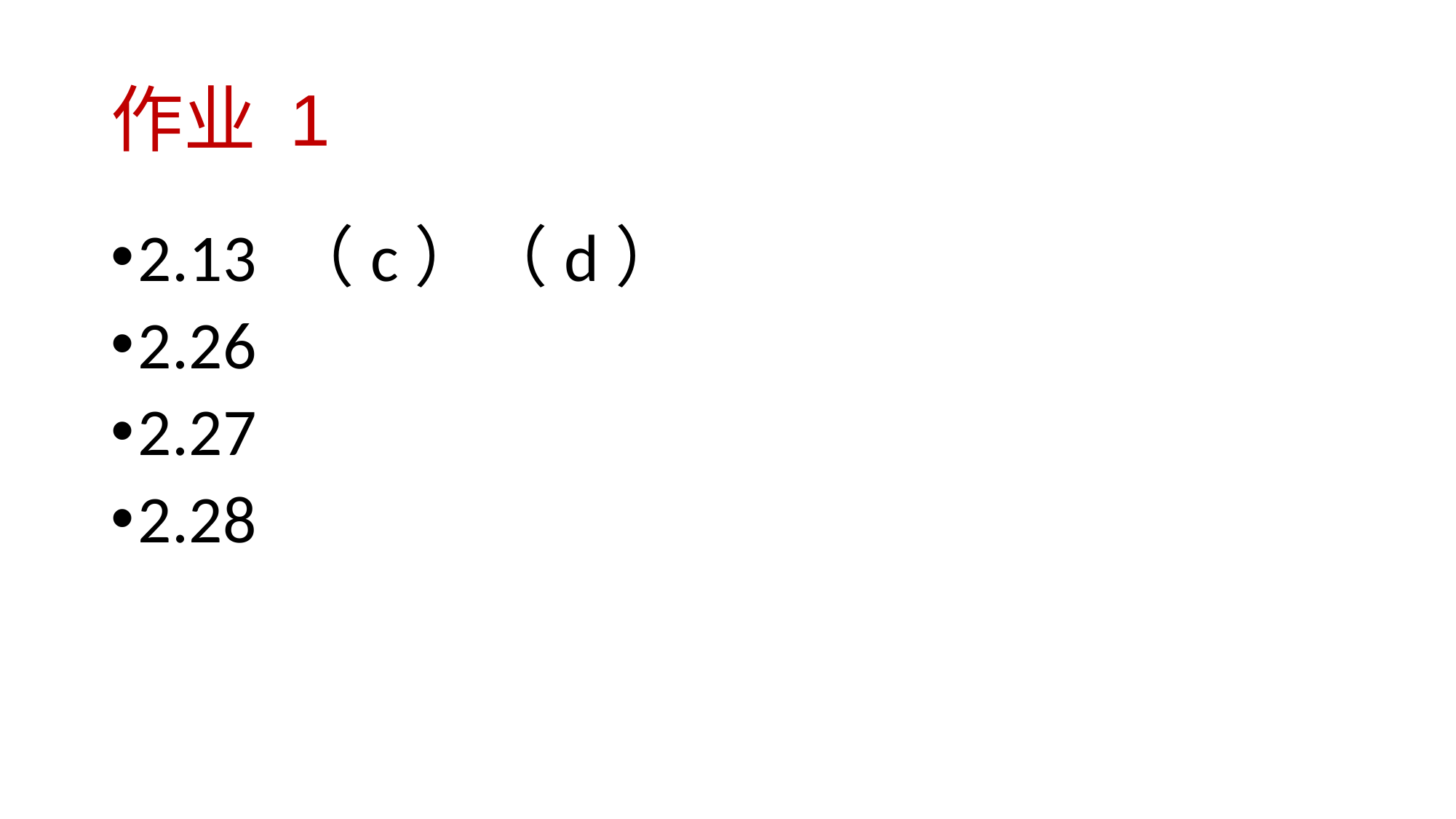

# 作业 1
2.13 （c）（d）
2.26
2.27
2.28